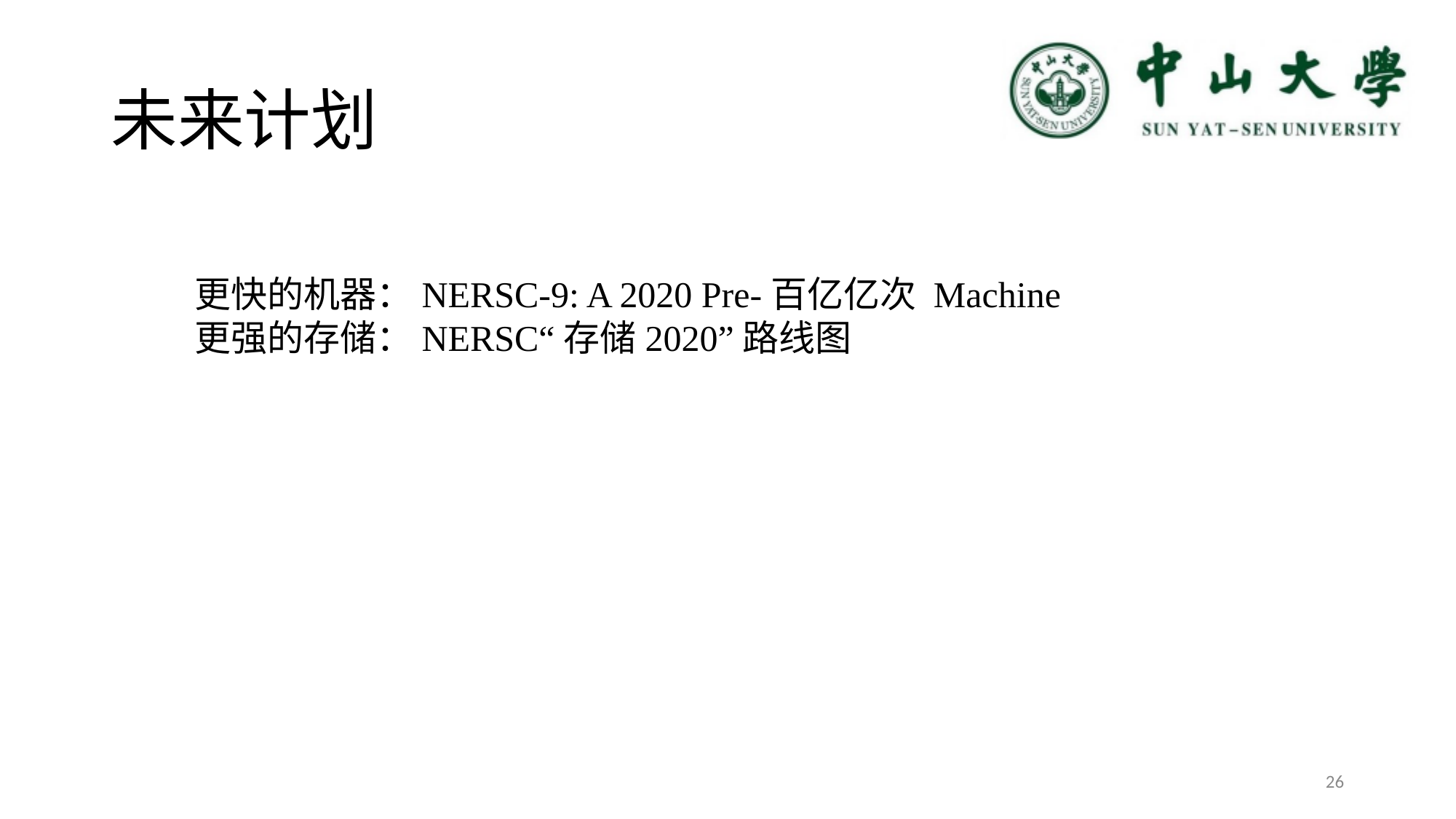

# 未来计划
更快的机器：NERSC-9: A 2020 Pre-百亿亿次 Machine
更强的存储：NERSC“存储2020”路线图

26